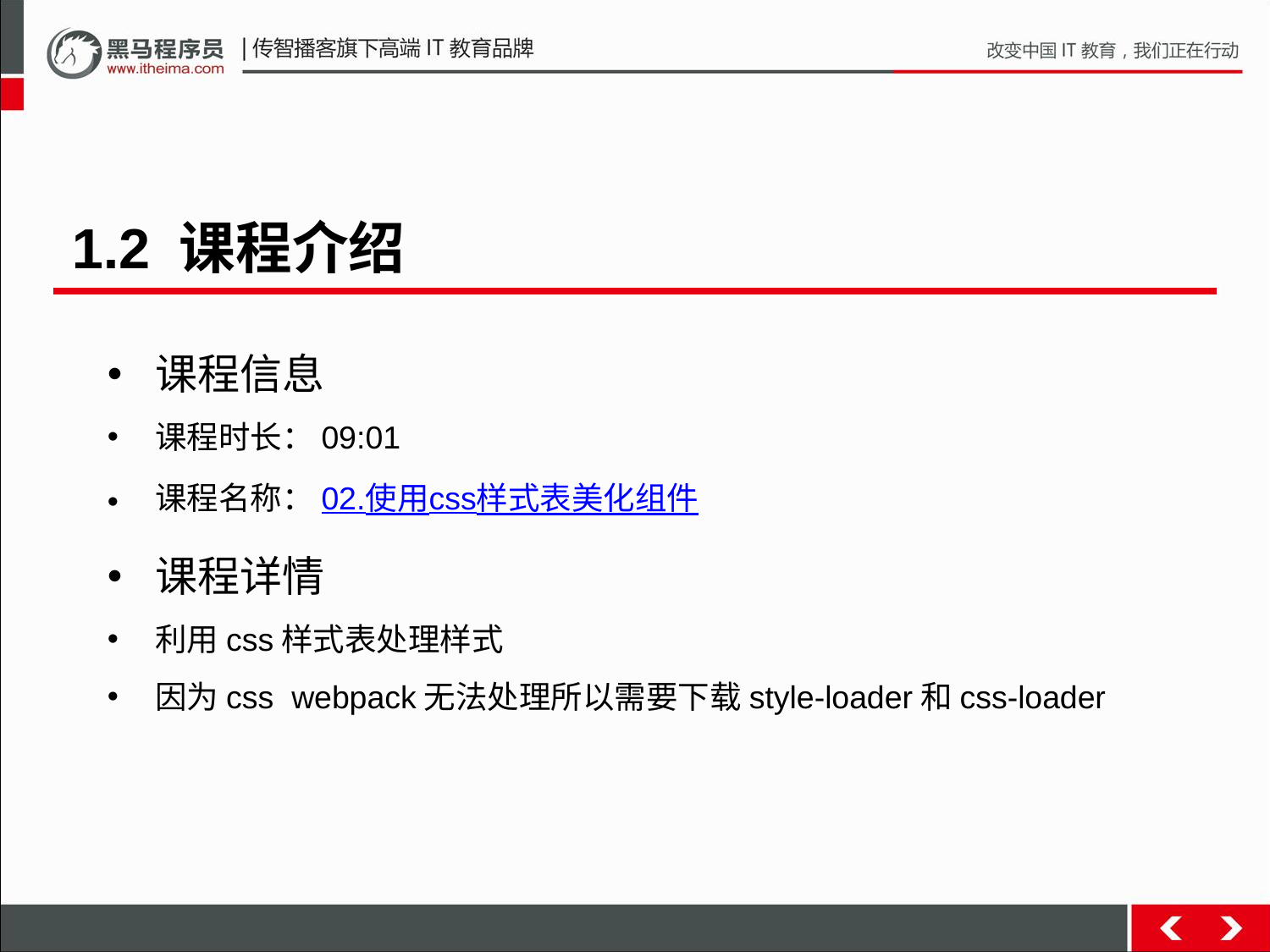

1.2 课程介绍
课程信息
课程时长：09:01
课程名称：02.使用css样式表美化组件
课程详情
利用css样式表处理样式
因为css  webpack无法处理所以需要下载style-loader和css-loader